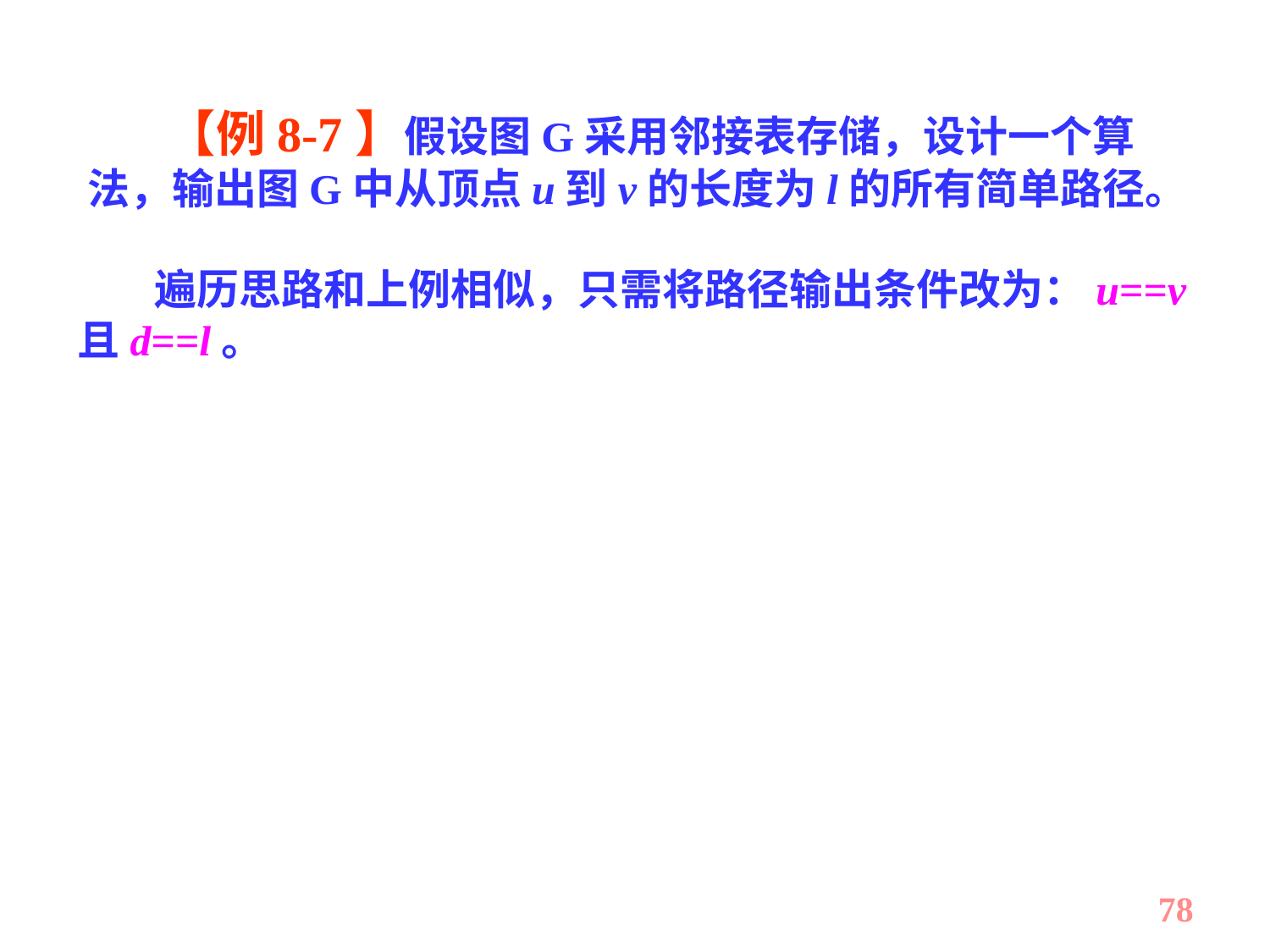

【例8-7】假设图G采用邻接表存储，设计一个算法，输出图G中从顶点u到v的长度为l的所有简单路径。
       遍历思路和上例相似，只需将路径输出条件改为：u==v且d==l。
78